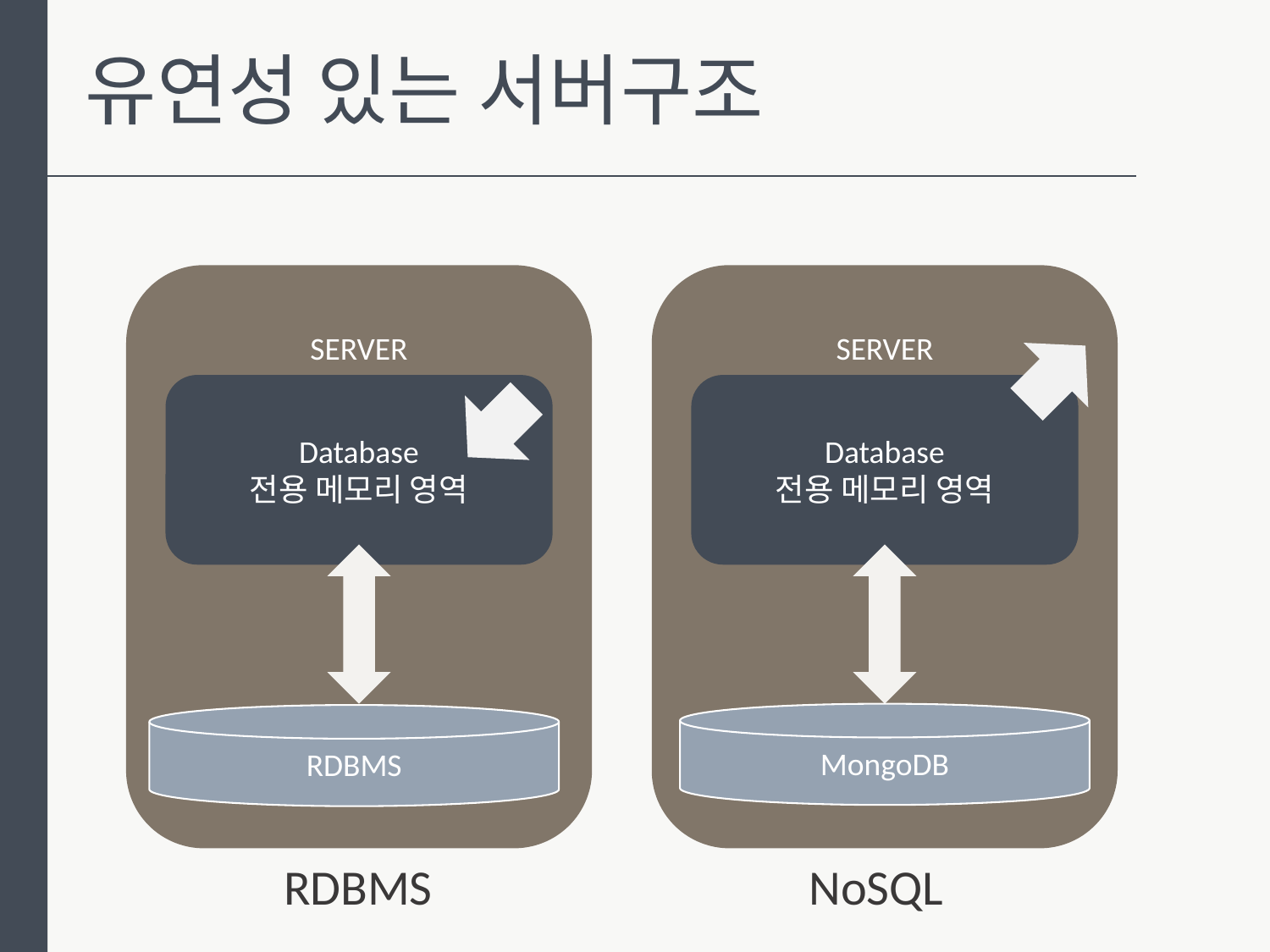

유연성 있는 서버구조
SERVER

SERVER

Database
전용 메모리 영역
Database
전용 메모리 영역

MongoDB
RDBMS
RDBMS
NoSQL